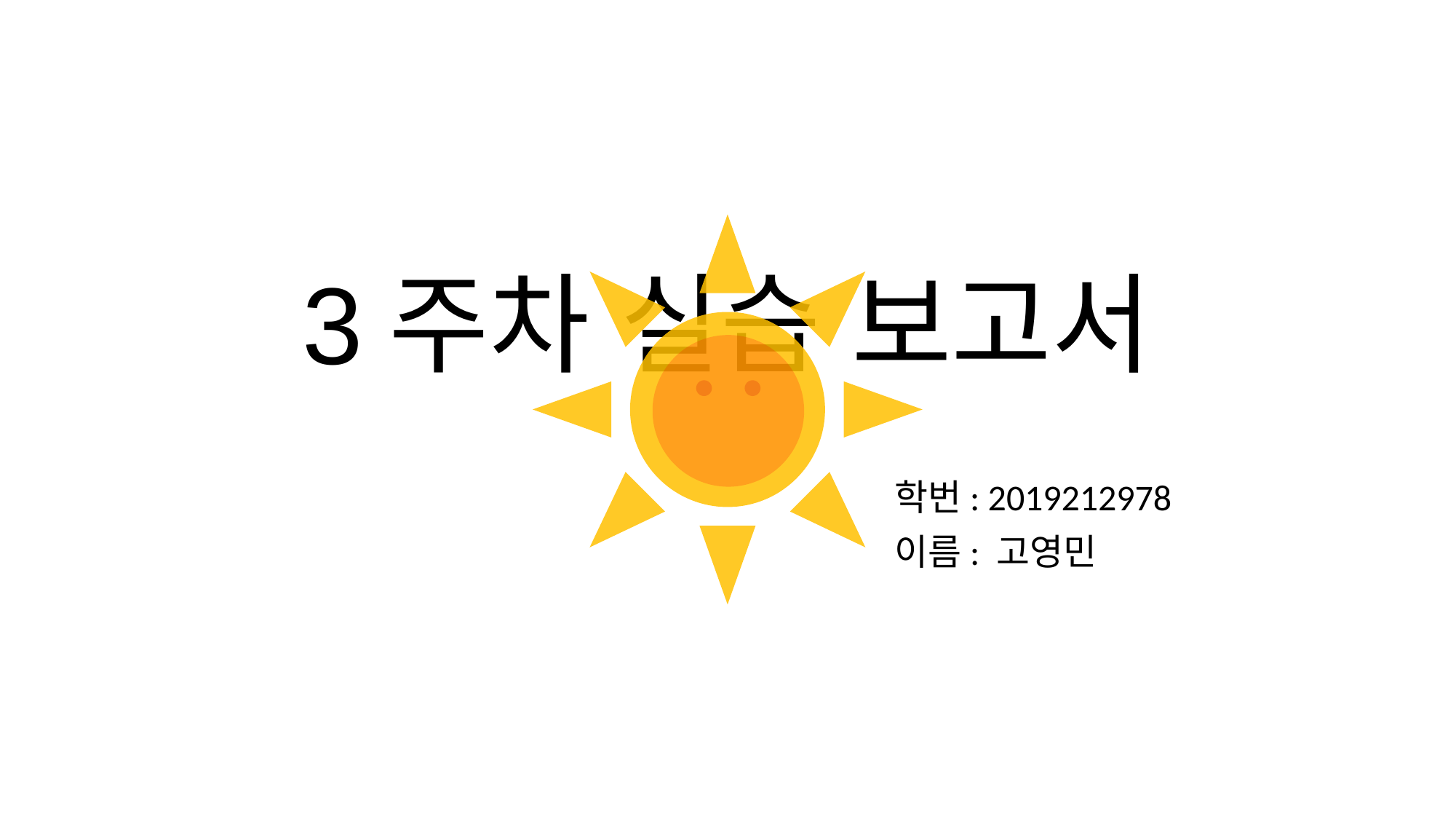

# 3주차 실습 보고서
학번: 2019212978
이름: 고영민